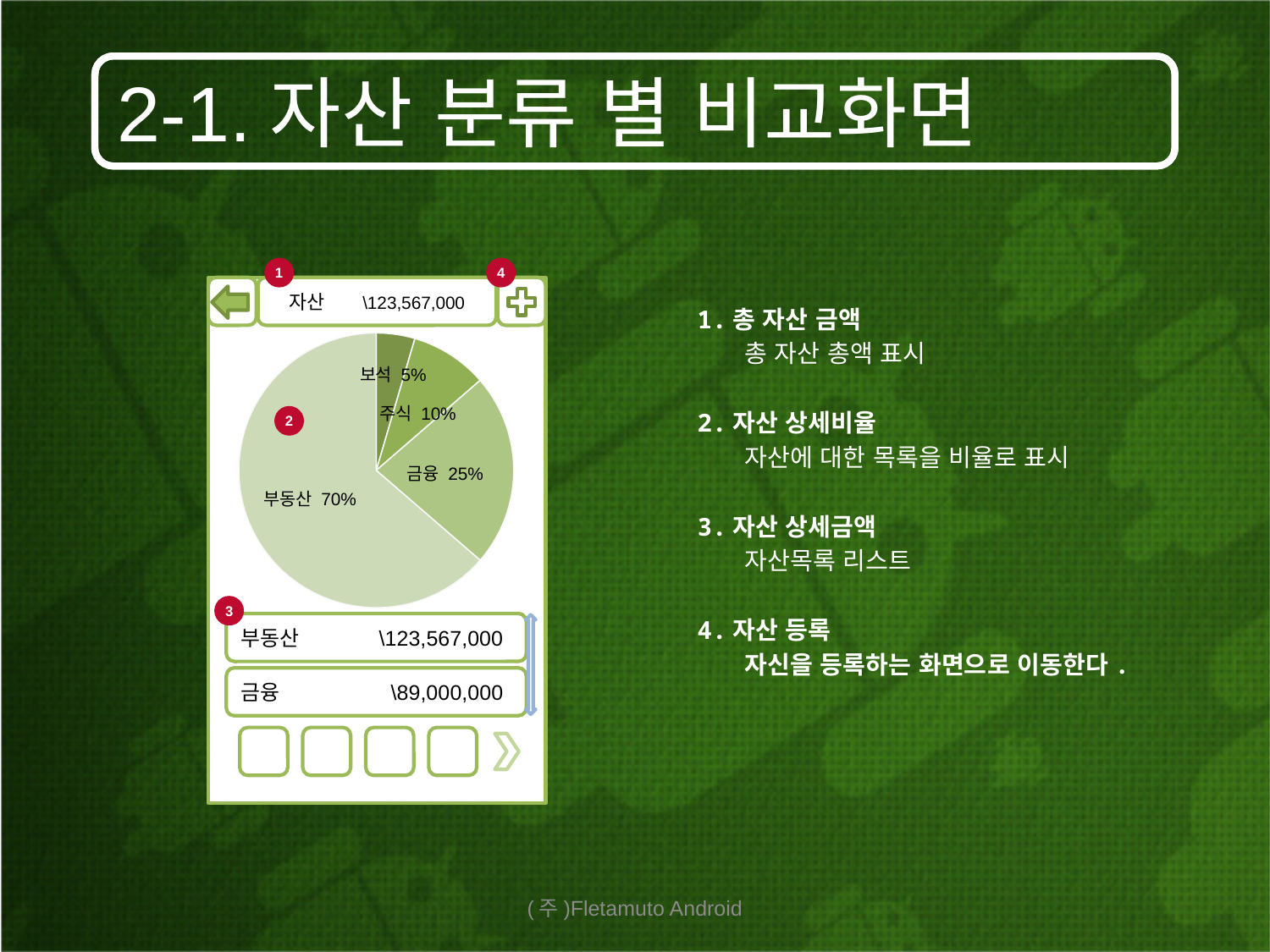

# 2-1.자산 분류 별 비교화면
1
4

자산      \123,567,000

1.총 자산 금액
	총 자산 총액 표시

2.자산 상세비율
	자산에 대한 목록을 비율로 표시

3.자산 상세금액
	자산목록 리스트

4.자산 등록
	자신을 등록하는 화면으로 이동한다.

### Chart

| Category | 판매 |
|---|---|
|  | 5.0 |
|  | 10.0 |
|  | 25.0 |
|  | 70.0 |
보석 5%
주식 10%
2
금융 25%
부동산 70%
3
부동산  	 \123,567,000

금융       	   \89,000,000

(주)Fletamuto Android